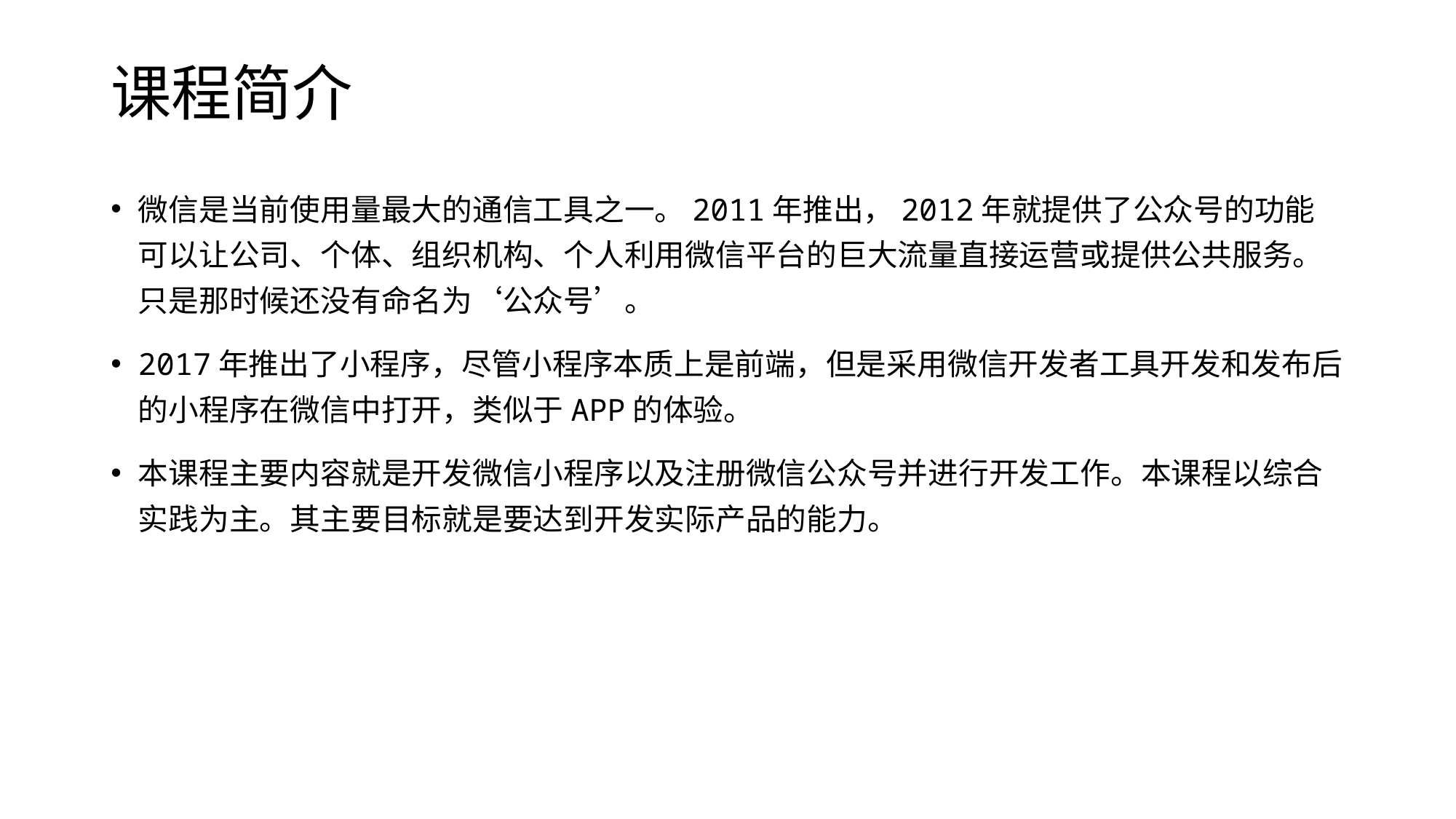

# 课程简介
微信是当前使用量最大的通信工具之一。2011年推出，2012年就提供了公众号的功能可以让公司、个体、组织机构、个人利用微信平台的巨大流量直接运营或提供公共服务。只是那时候还没有命名为‘公众号’。
2017年推出了小程序，尽管小程序本质上是前端，但是采用微信开发者工具开发和发布后的小程序在微信中打开，类似于APP的体验。
本课程主要内容就是开发微信小程序以及注册微信公众号并进行开发工作。本课程以综合实践为主。其主要目标就是要达到开发实际产品的能力。